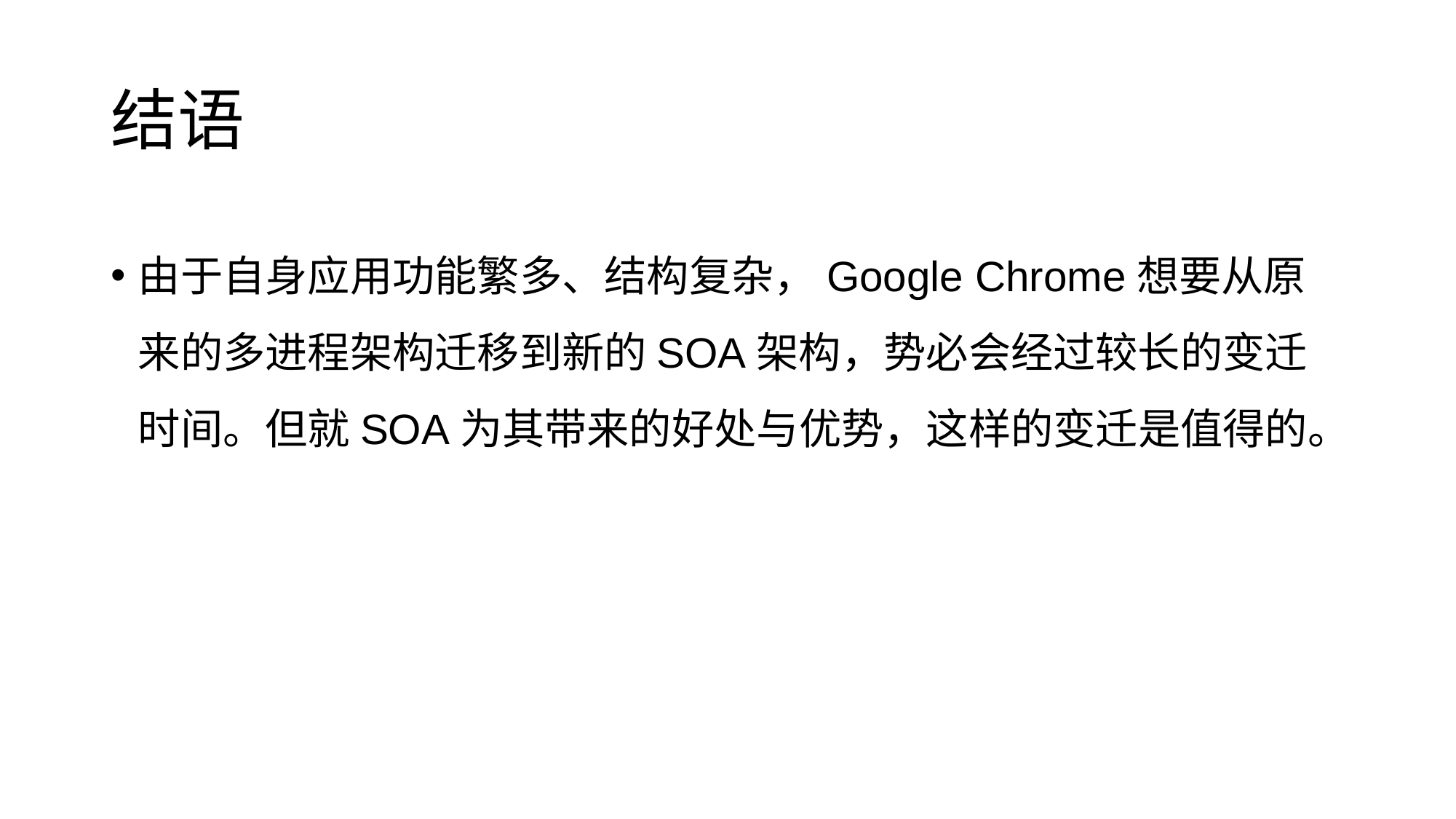

# 结语
由于自身应用功能繁多、结构复杂，Google Chrome想要从原来的多进程架构迁移到新的SOA架构，势必会经过较长的变迁时间。但就SOA为其带来的好处与优势，这样的变迁是值得的。